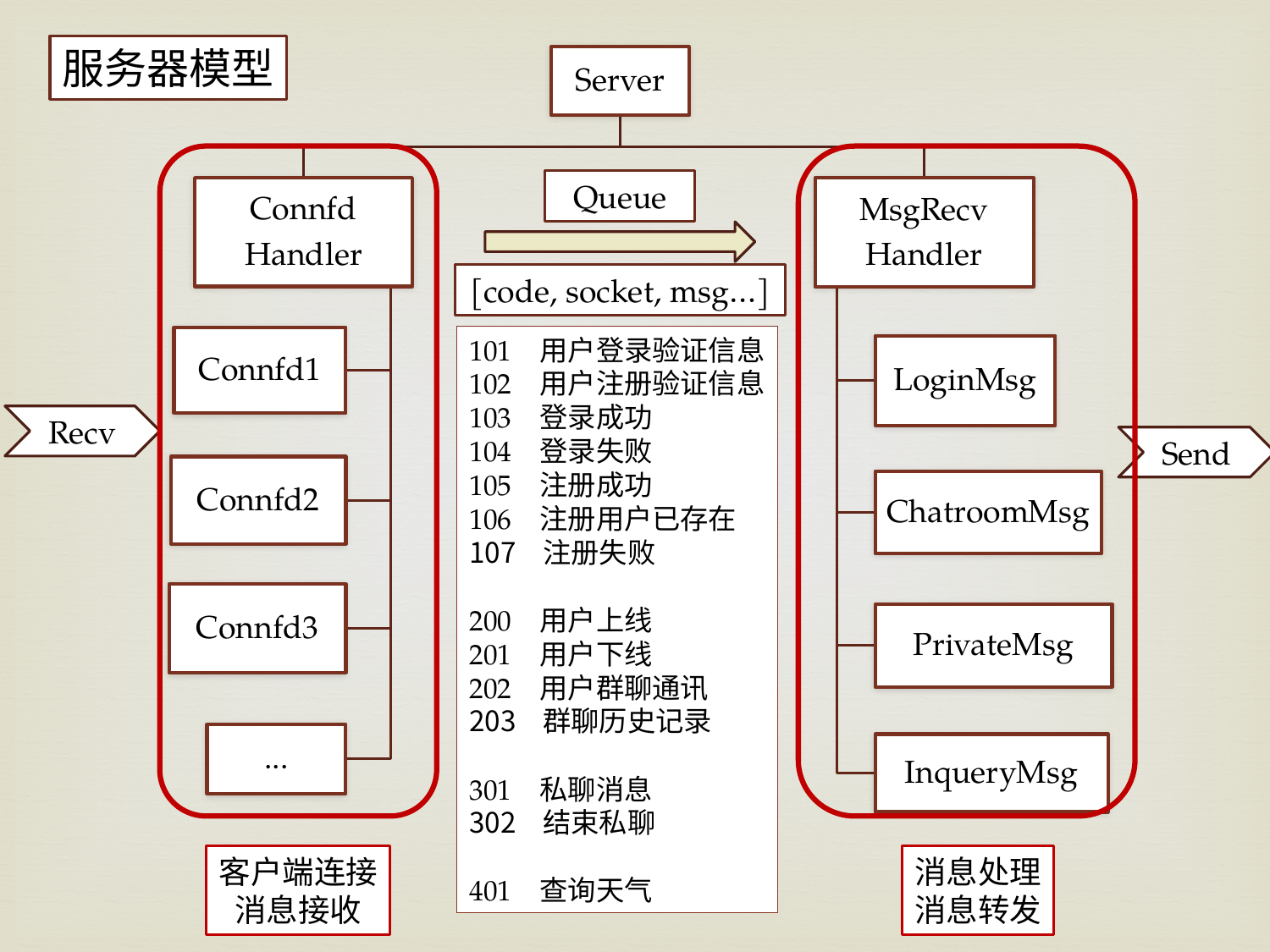

服务器模型
Server

Queue
Connfd
Handler
MsgRecv
Handler

[code, socket, msg…]

101   用户登录验证信息
102   用户注册验证信息
103   登录成功
104   登录失败
105   注册成功
106   注册用户已存在
   注册失败

200   用户上线
201   用户下线
202   用户群聊通讯
   群聊历史记录

301   私聊消息
   结束私聊

401   查询天气
Connfd1
LoginMsg
Recv
Send
Connfd2
ChatroomMsg
Connfd3
PrivateMsg
...
InqueryMsg
消息处理
消息转发
客户端连接
消息接收